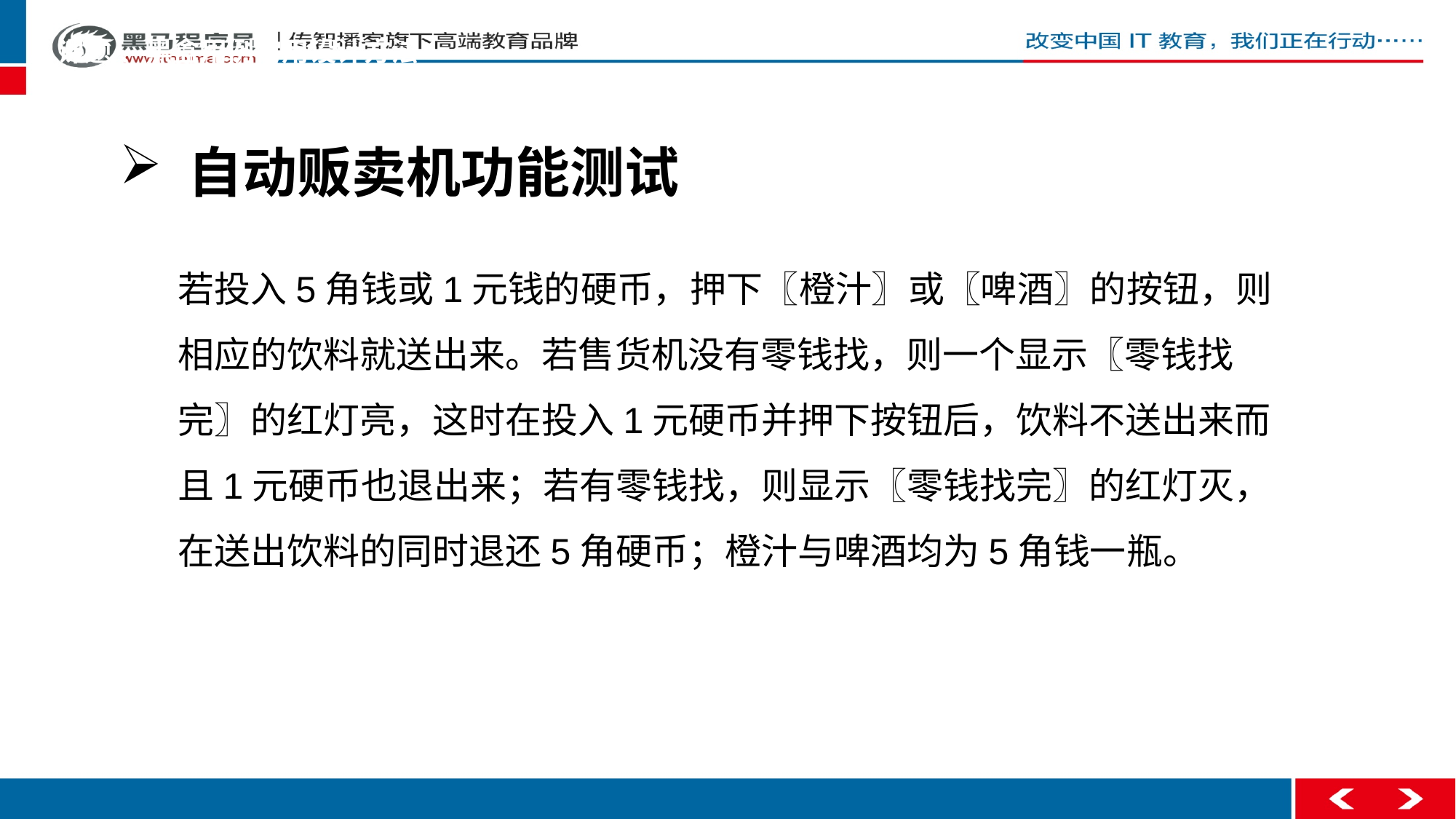

课题 、黑盒用例常用设计方法
 自动贩卖机功能测试

若投入5角钱或1元钱的硬币，押下〖橙汁〗或〖啤酒〗的按钮，则相应的饮料就送出来。若售货机没有零钱找，则一个显示〖零钱找完〗的红灯亮，这时在投入1元硬币并押下按钮后，饮料不送出来而且1元硬币也退出来；若有零钱找，则显示〖零钱找完〗的红灯灭，在送出饮料的同时退还5角硬币；橙汁与啤酒均为5角钱一瓶。